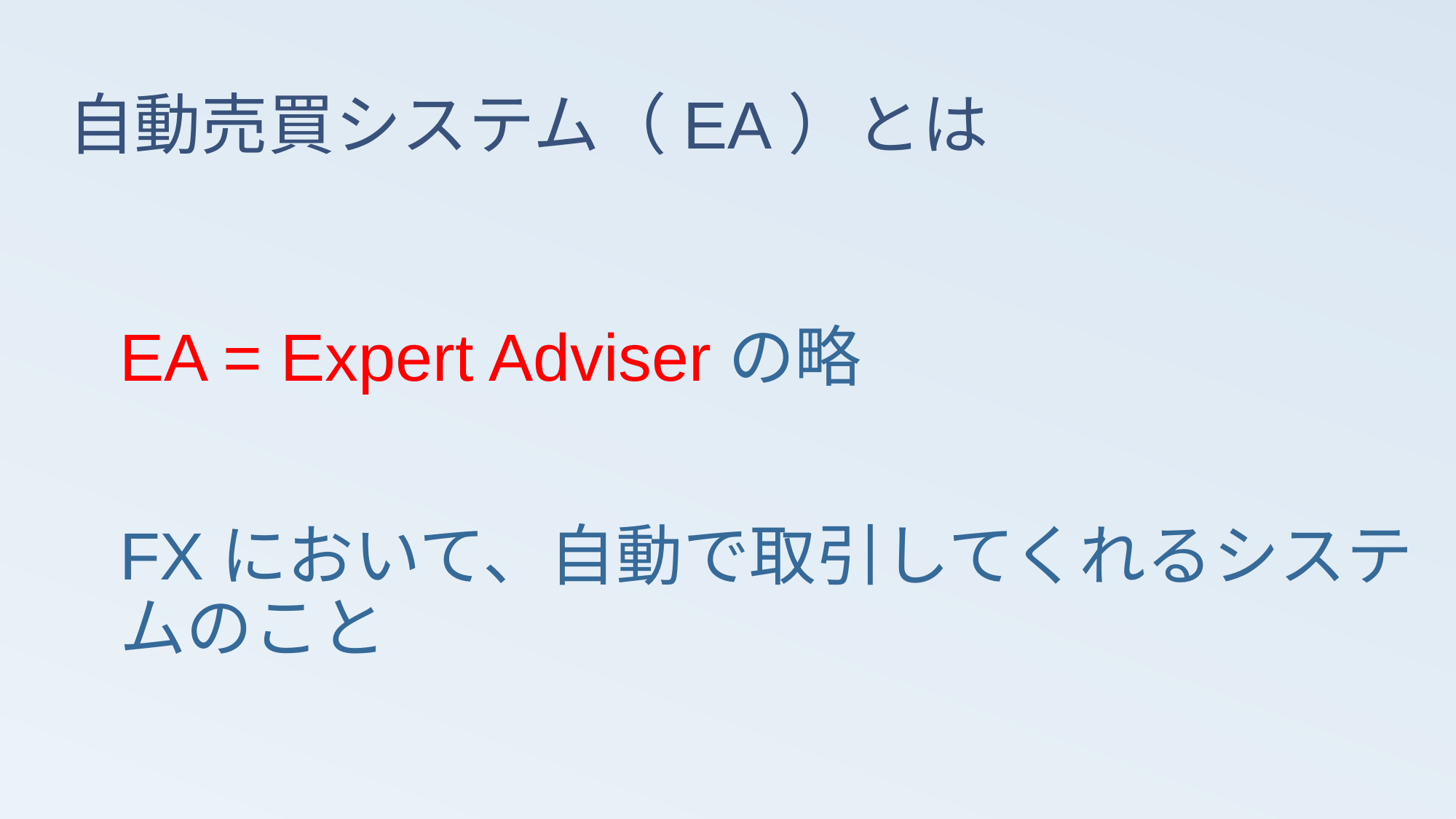

# 自動売買システム（EA）とは
EA = Expert Adviserの略

FXにおいて、自動で取引してくれるシステムのこと